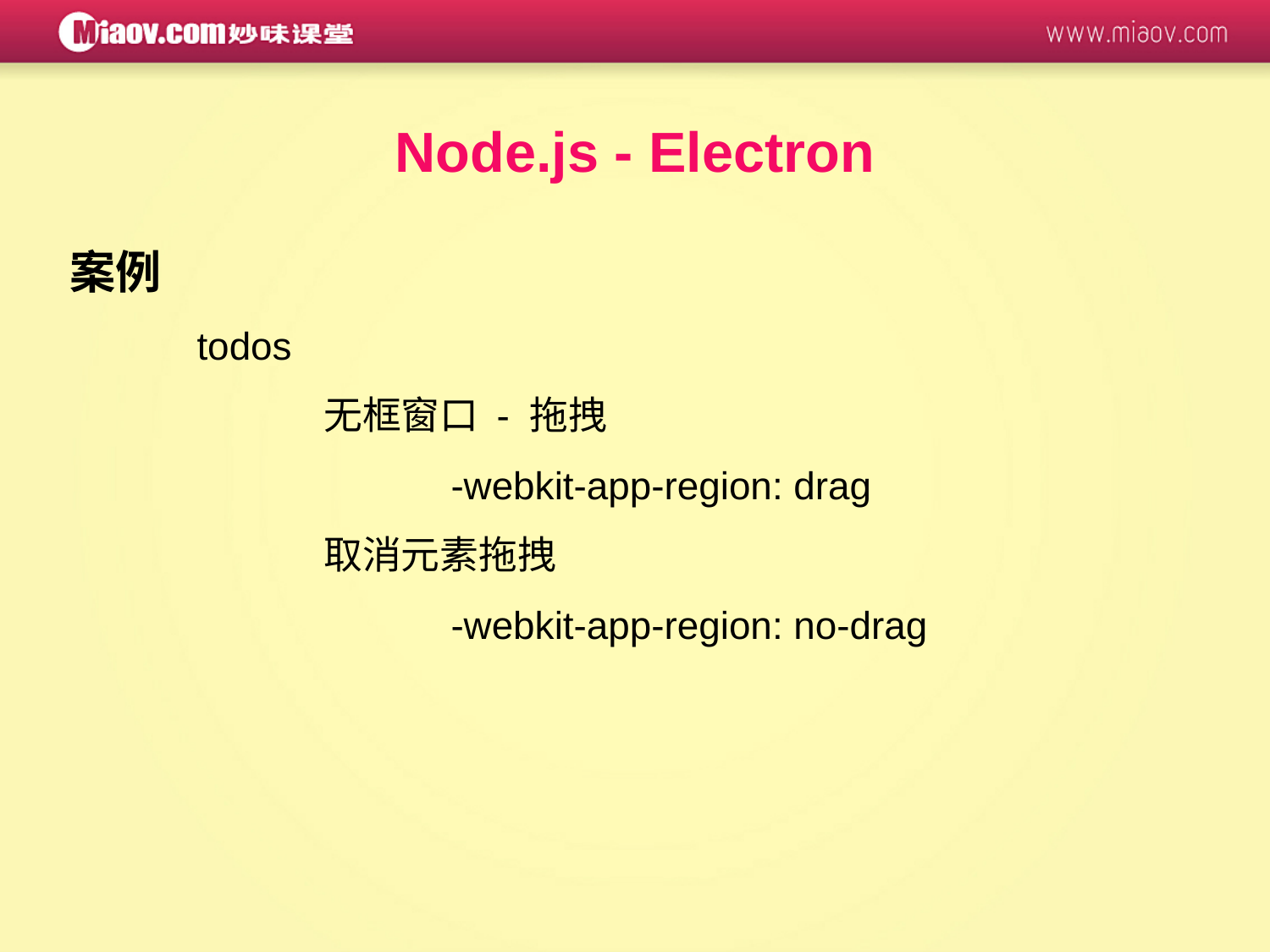

Node.js - Electron
案例
	todos
		无框窗口 - 拖拽
			-webkit-app-region: drag
		取消元素拖拽
			-webkit-app-region: no-drag